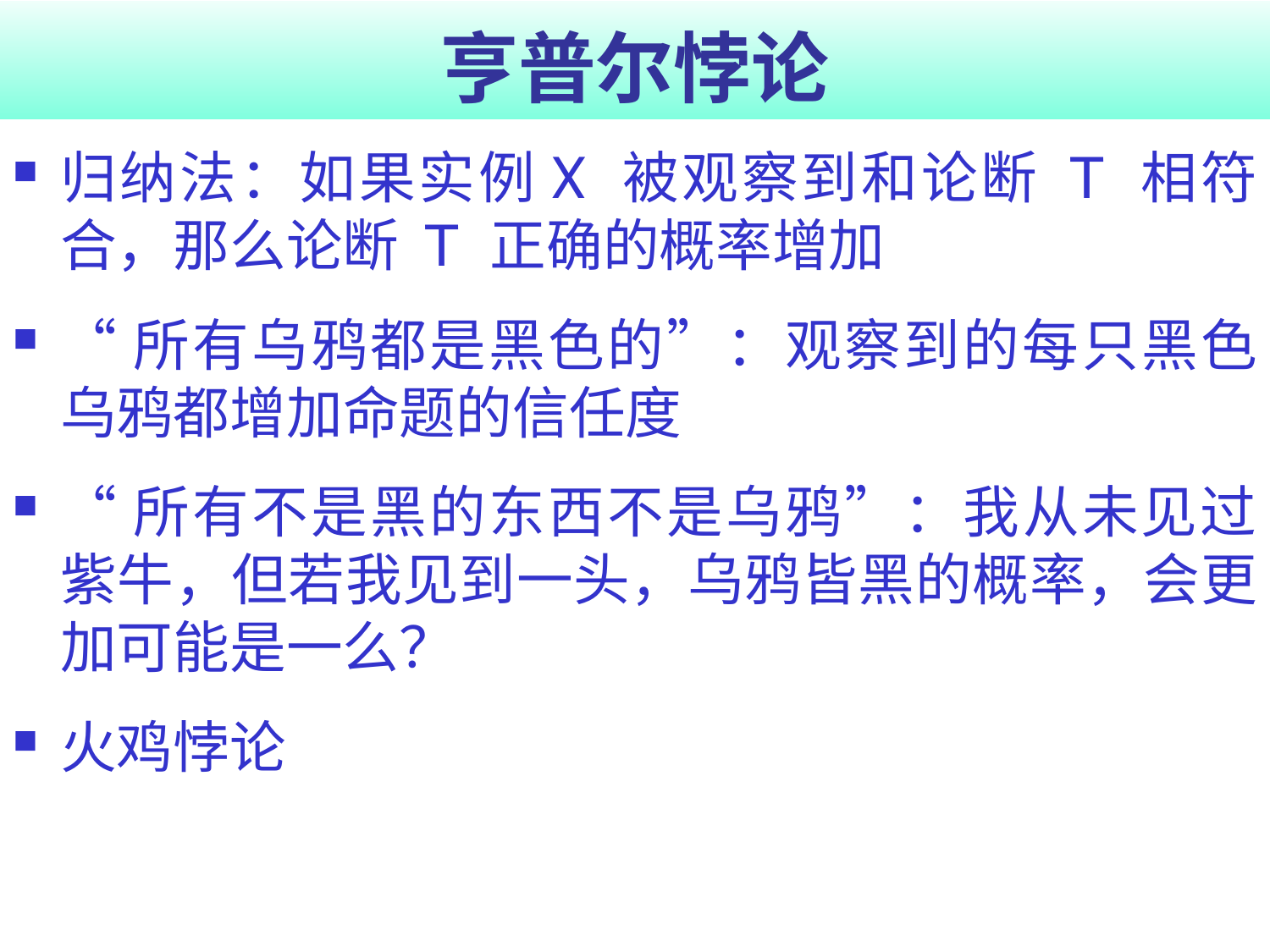

# 亨普尔悖论
归纳法：如果实例X 被观察到和论断 T 相符合，那么论断 T 正确的概率增加
“所有乌鸦都是黑色的”：观察到的每只黑色乌鸦都增加命题的信任度
“所有不是黑的东西不是乌鸦”：我从未见过紫牛，但若我见到一头，乌鸦皆黑的概率，会更加可能是一么？
火鸡悖论